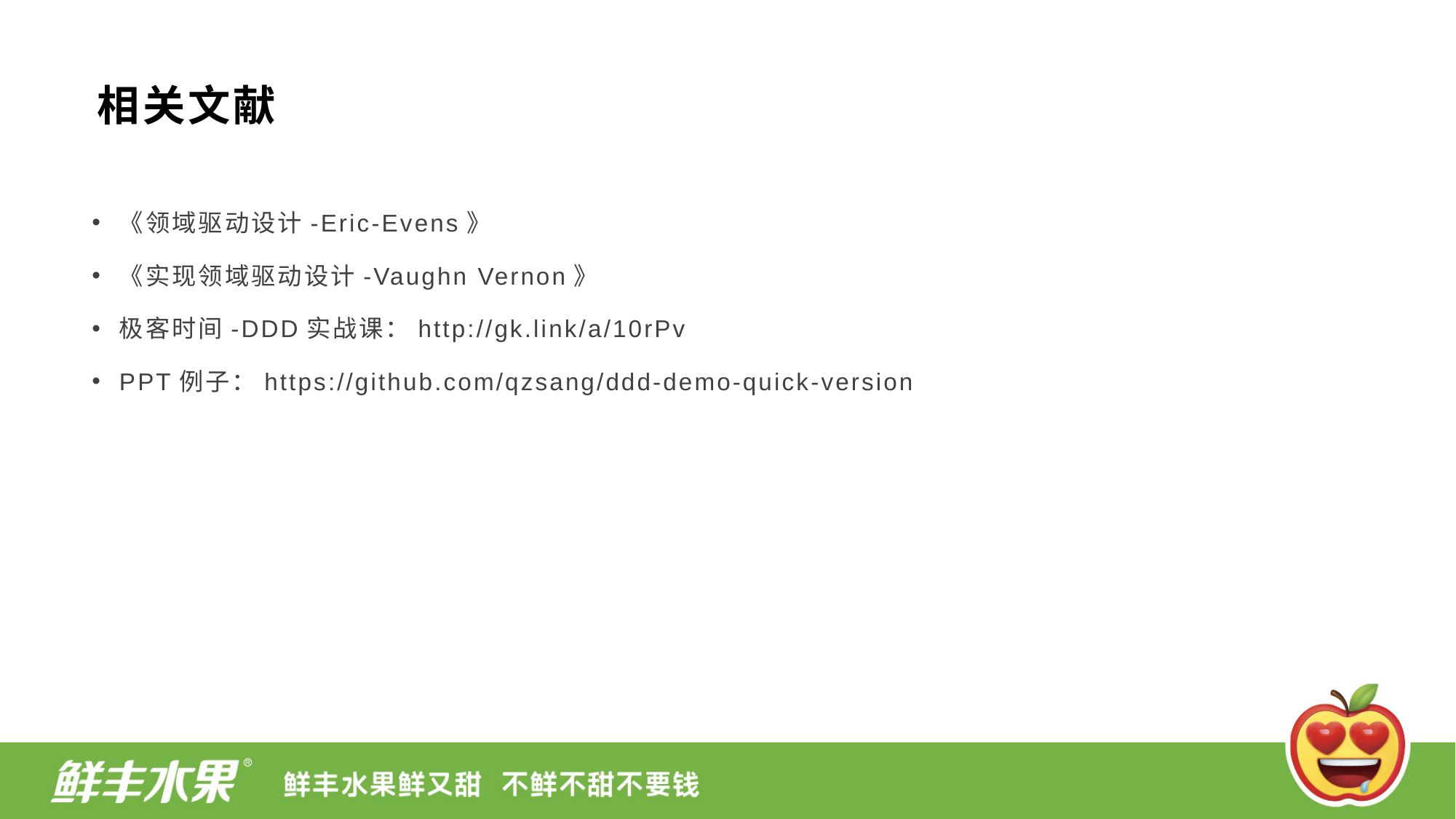

# 相关文献

《领域驱动设计-Eric-Evens》
《实现领域驱动设计-Vaughn Vernon》
极客时间-DDD实战课：http://gk.link/a/10rPv
PPT例子：https://github.com/qzsang/ddd-demo-quick-version

17